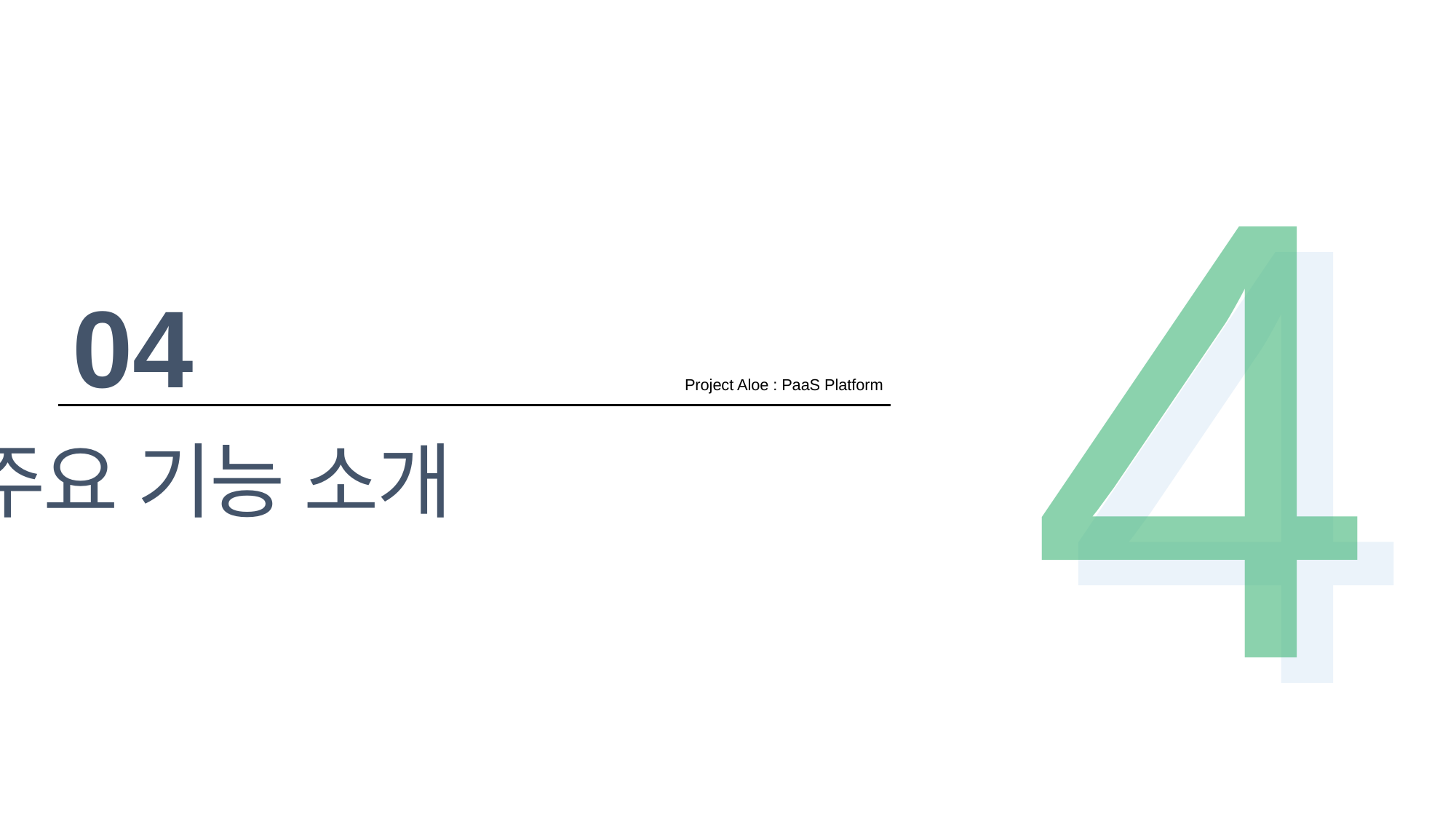

4
4
04
Project Aloe : PaaS Platform
주요 기능 소개